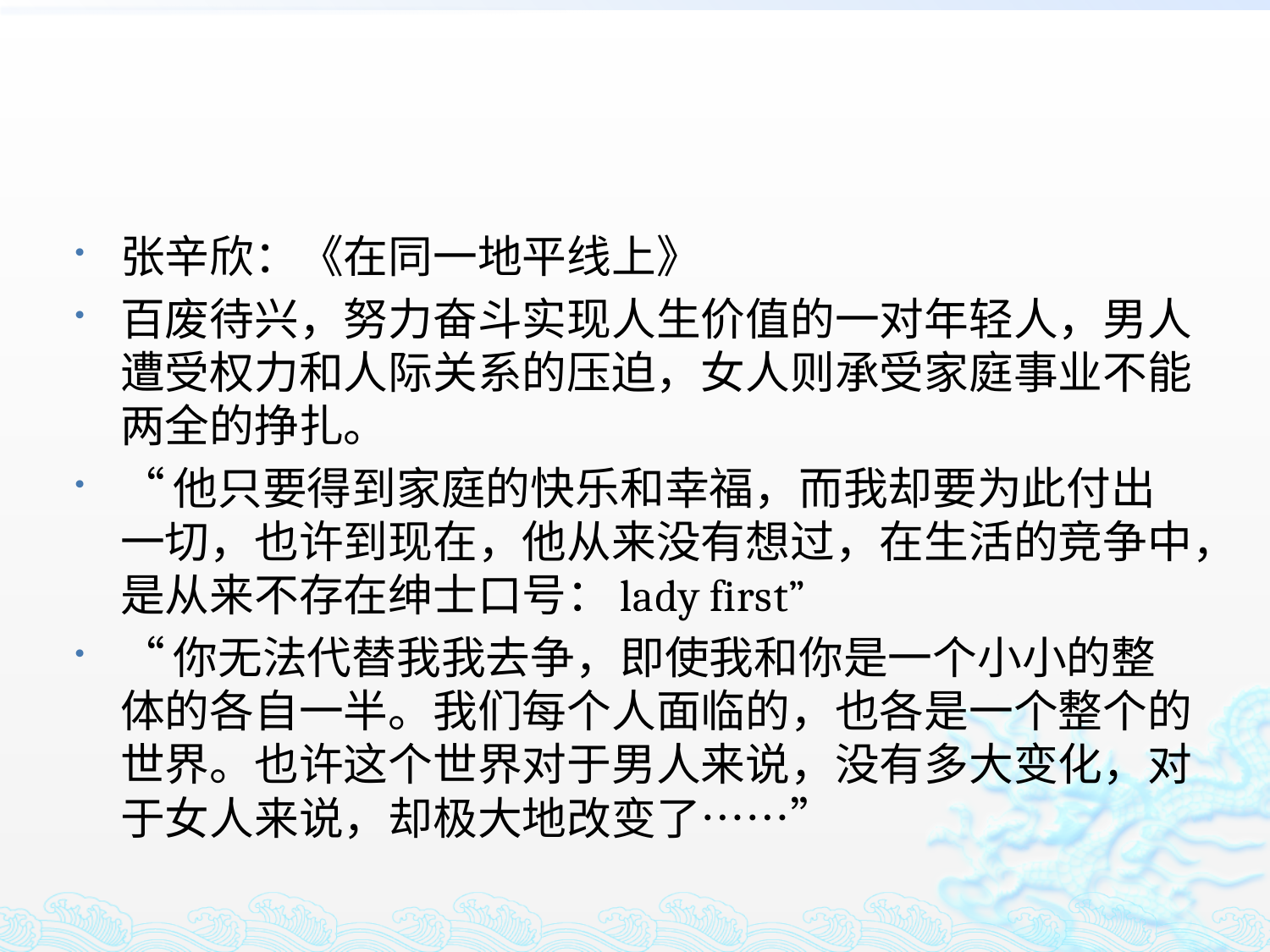

#
张辛欣：《在同一地平线上》
百废待兴，努力奋斗实现人生价值的一对年轻人，男人遭受权力和人际关系的压迫，女人则承受家庭事业不能两全的挣扎。
“他只要得到家庭的快乐和幸福，而我却要为此付出一切，也许到现在，他从来没有想过，在生活的竞争中，是从来不存在绅士口号：lady first”
“你无法代替我我去争，即使我和你是一个小小的整体的各自一半。我们每个人面临的，也各是一个整个的世界。也许这个世界对于男人来说，没有多大变化，对于女人来说，却极大地改变了……”